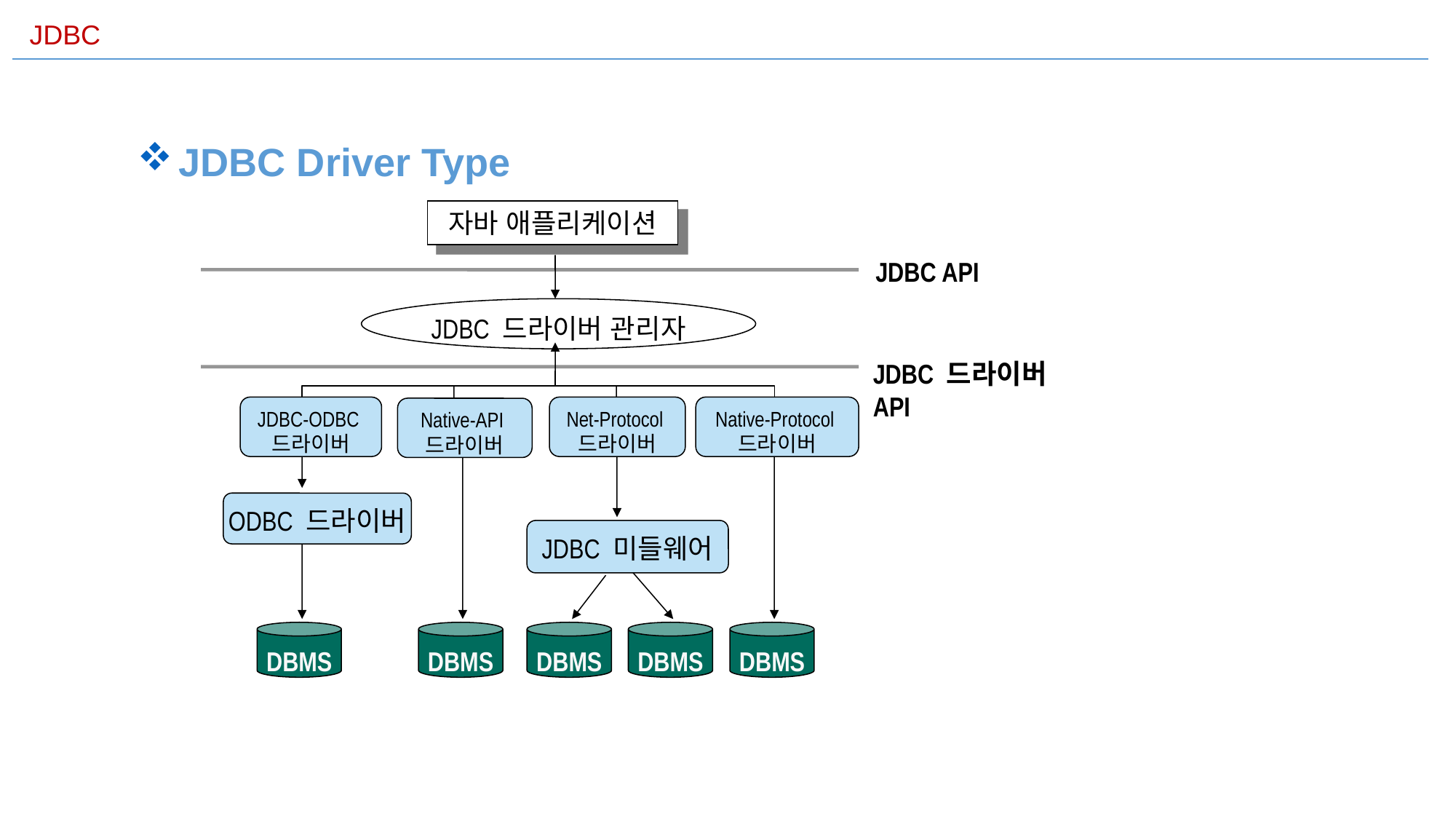

JDBC
JDBC Driver Type
자바 애플리케이션

JDBC API

JDBC 드라이버 관리자

JDBC 드라이버 API

JDBC-ODBC
드라이버
Net-Protocol
드라이버
Native-Protocol
드라이버
Native-API
드라이버

ODBC 드라이버
JDBC 미들웨어

DBMS
DBMS
DBMS
DBMS
DBMS